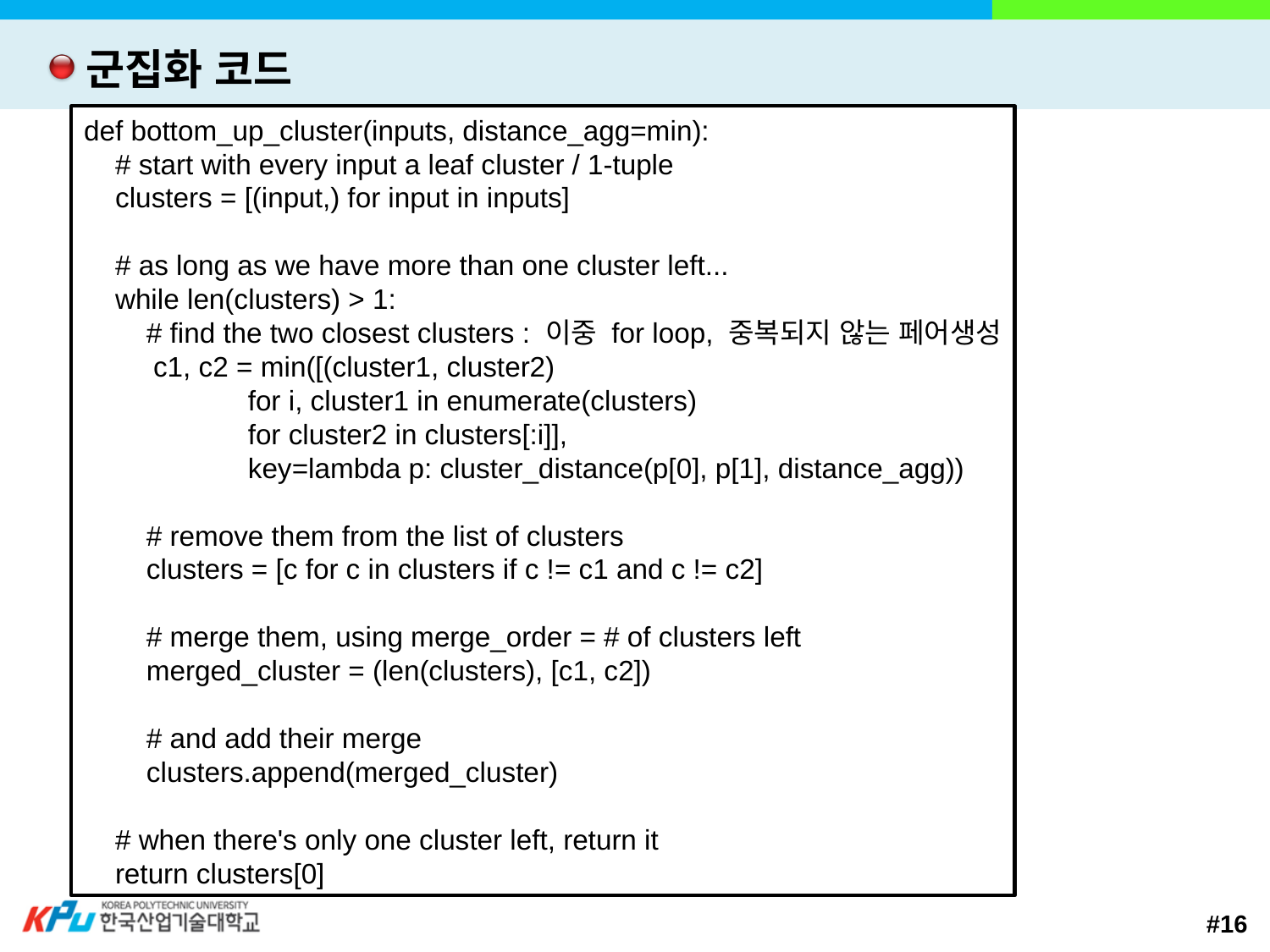

군집화 코드
def bottom_up_cluster(inputs, distance_agg=min):
    # start with every input a leaf cluster / 1-tuple
    clusters = [(input,) for input in inputs]
    # as long as we have more than one cluster left...
    while len(clusters) > 1:
        # find the two closest clusters : 이중 for loop, 중복되지 않는 페어생성
        c1, c2 = min([(cluster1, cluster2)
                     for i, cluster1 in enumerate(clusters)
                     for cluster2 in clusters[:i]],
                     key=lambda p: cluster_distance(p[0], p[1], distance_agg))
        # remove them from the list of clusters
        clusters = [c for c in clusters if c != c1 and c != c2]
        # merge them, using merge_order = # of clusters left
        merged_cluster = (len(clusters), [c1, c2])
        # and add their merge
        clusters.append(merged_cluster)
    # when there's only one cluster left, return it
    return clusters[0]